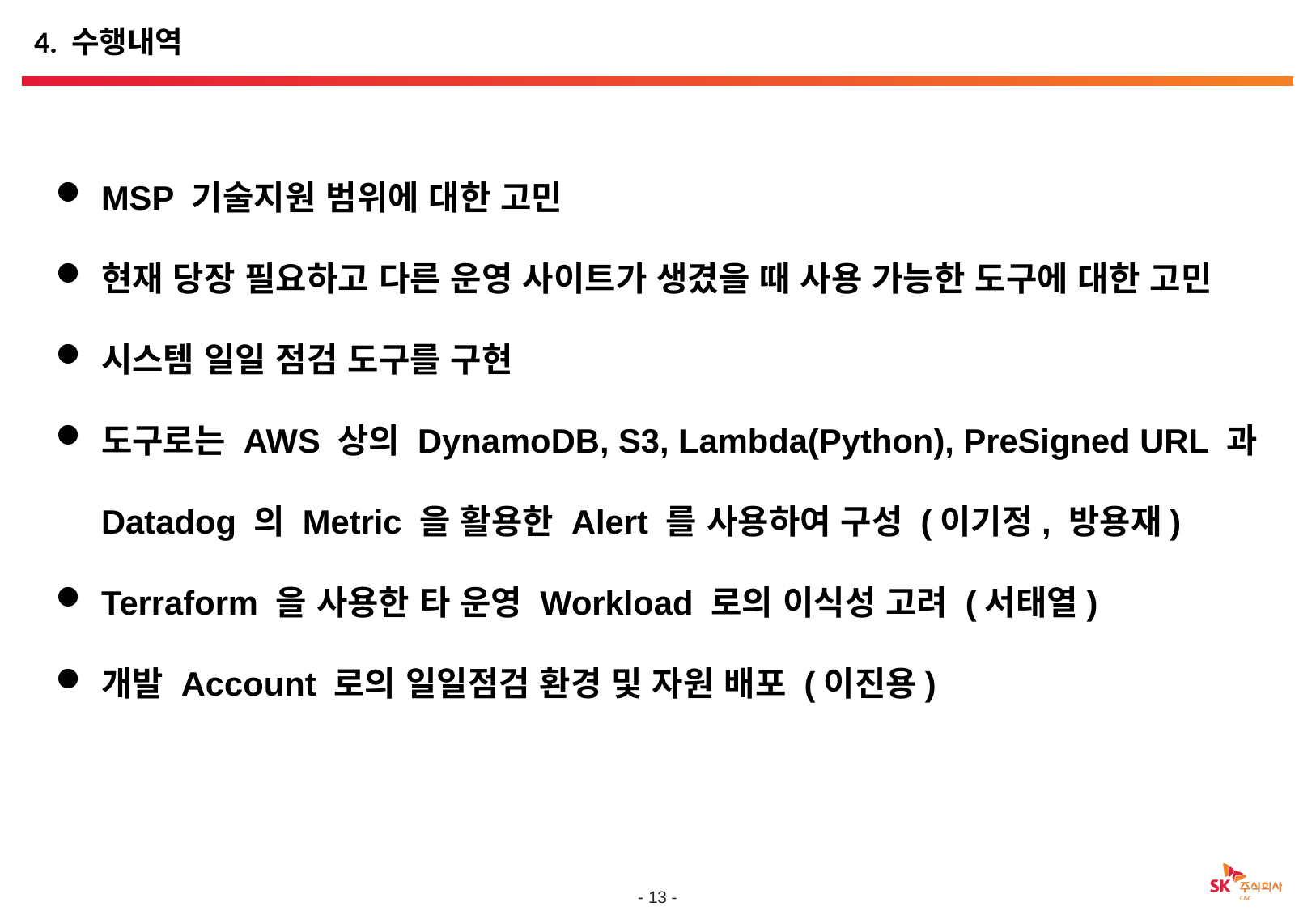

# 4. 수행내역
MSP 기술지원 범위에 대한 고민
현재 당장 필요하고 다른 운영 사이트가 생겼을 때 사용 가능한 도구에 대한 고민
시스템 일일 점검 도구를 구현
도구로는 AWS 상의 DynamoDB, S3, Lambda(Python), PreSigned URL 과 Datadog 의 Metric 을 활용한 Alert 를 사용하여 구성 (이기정, 방용재)
Terraform 을 사용한 타 운영 Workload 로의 이식성 고려 (서태열)
개발 Account 로의 일일점검 환경 및 자원 배포 (이진용)